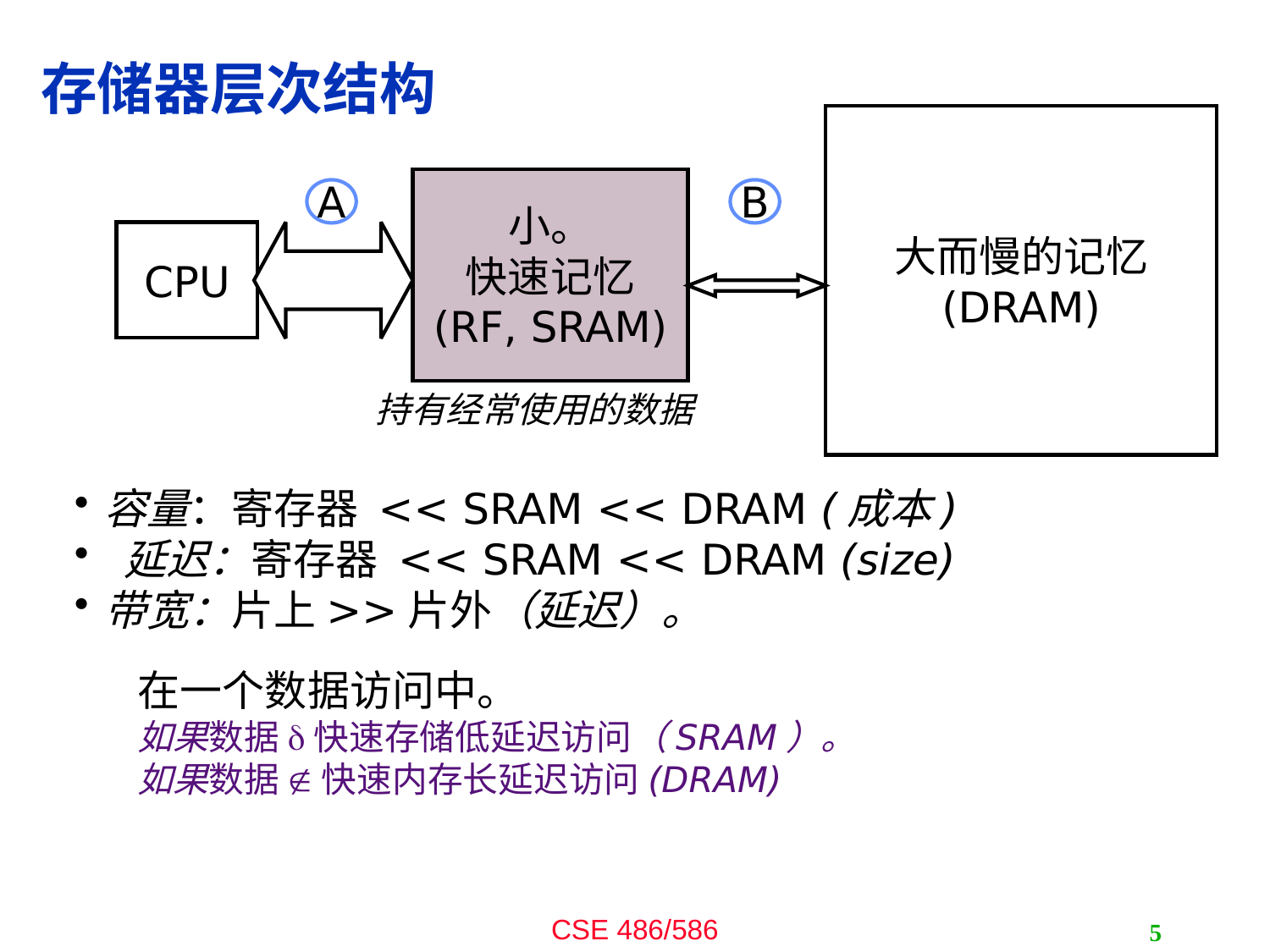

# 存储器层次结构
大而慢的记忆
(DRAM)
小。
快速记忆
(RF, SRAM)
A
B
CPU

持有经常使用的数据
容量：寄存器 << SRAM << DRAM (成本)
 延迟：寄存器 << SRAM << DRAM (size)
带宽：片上>>片外（延迟）。

在一个数据访问中。
如果数据δ快速存储低延迟访问（SRAM）。
如果数据∉快速内存长延迟访问(DRAM)
5